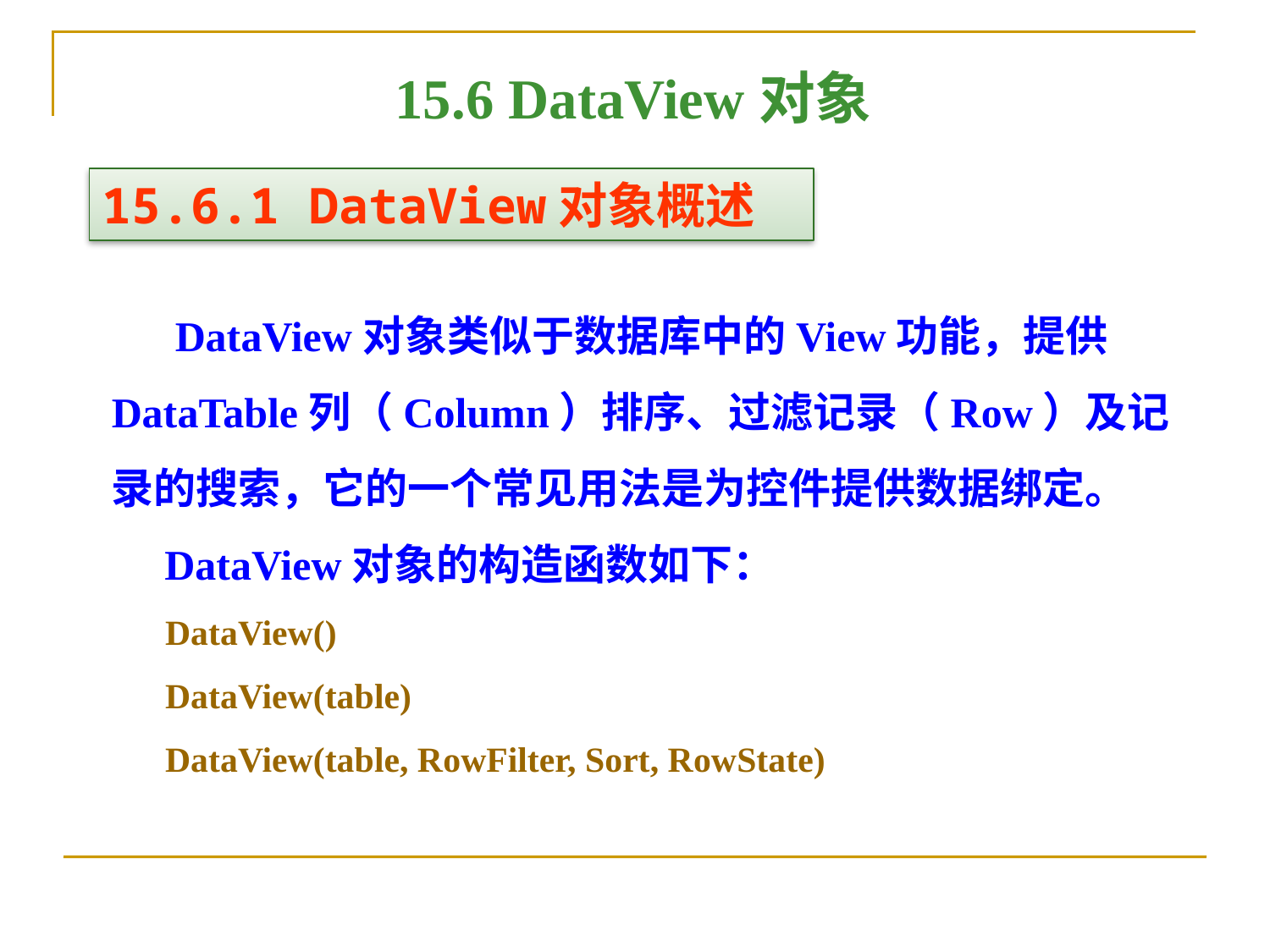

15.6 DataView对象
15.6.1 DataView对象概述
      DataView对象类似于数据库中的View功能，提供DataTable列（Column）排序、过滤记录（Row）及记录的搜索，它的一个常见用法是为控件提供数据绑定。
     DataView对象的构造函数如下：
      DataView()
      DataView(table)
      DataView(table, RowFilter, Sort, RowState)